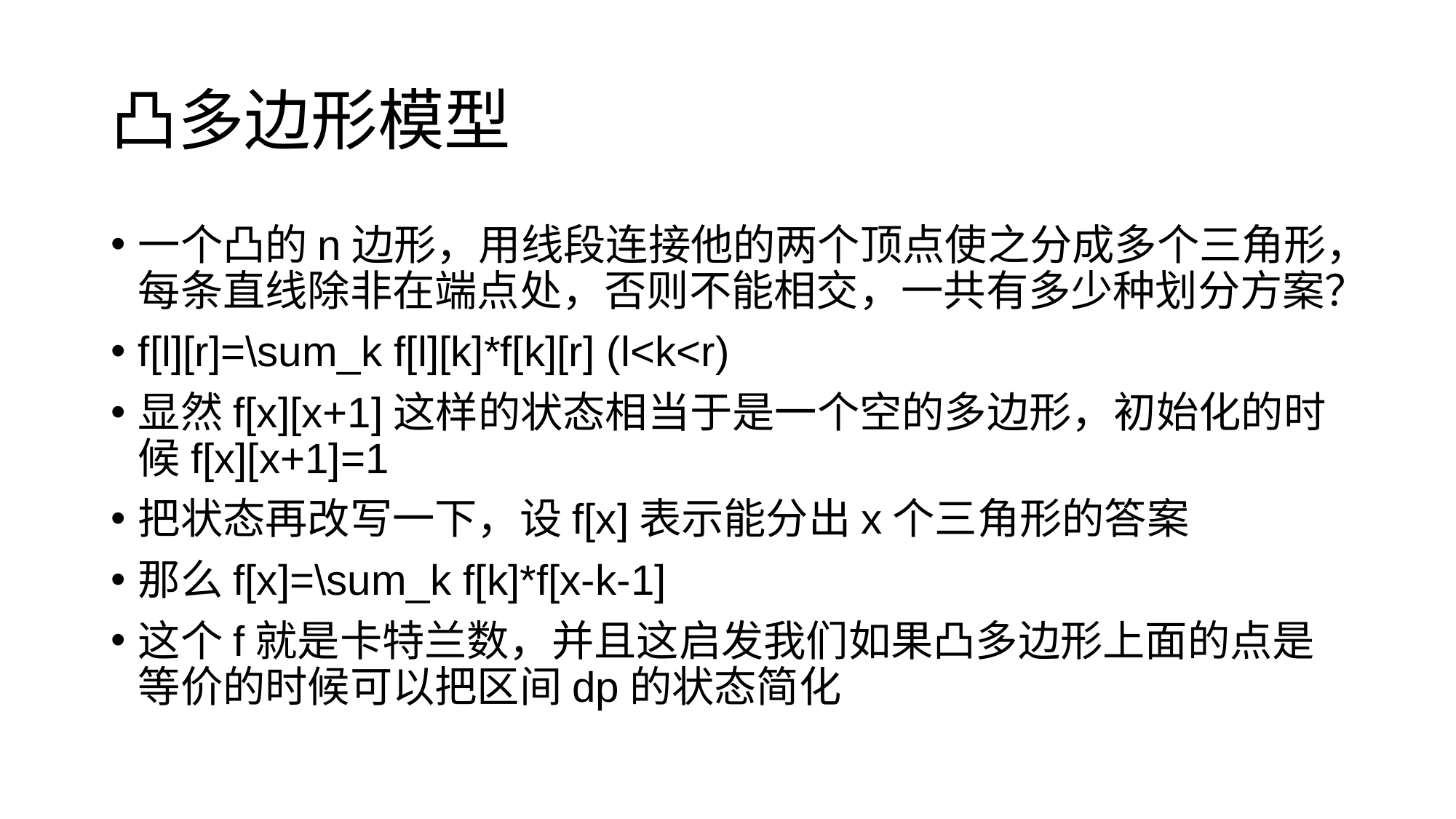

# 凸多边形模型
一个凸的n边形，用线段连接他的两个顶点使之分成多个三角形，每条直线除非在端点处，否则不能相交，一共有多少种划分方案？
f[l][r]=\sum_k f[l][k]*f[k][r] (l<k<r)
显然f[x][x+1]这样的状态相当于是一个空的多边形，初始化的时候f[x][x+1]=1
把状态再改写一下，设f[x]表示能分出x个三角形的答案
那么f[x]=\sum_k f[k]*f[x-k-1]
这个f就是卡特兰数，并且这启发我们如果凸多边形上面的点是等价的时候可以把区间dp的状态简化